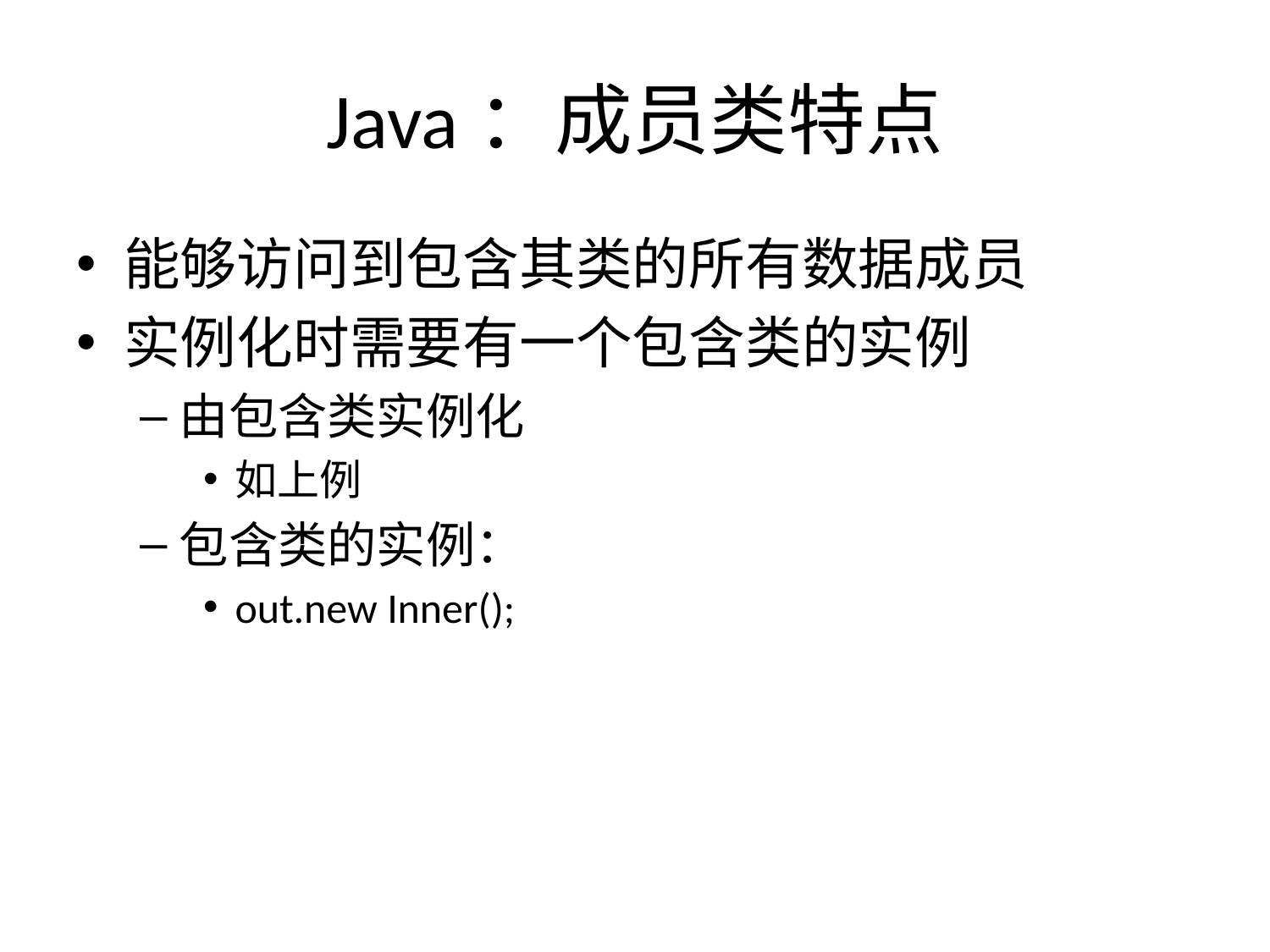

# Java：成员类特点
能够访问到包含其类的所有数据成员
实例化时需要有一个包含类的实例
由包含类实例化
如上例
包含类的实例：
out.new Inner();